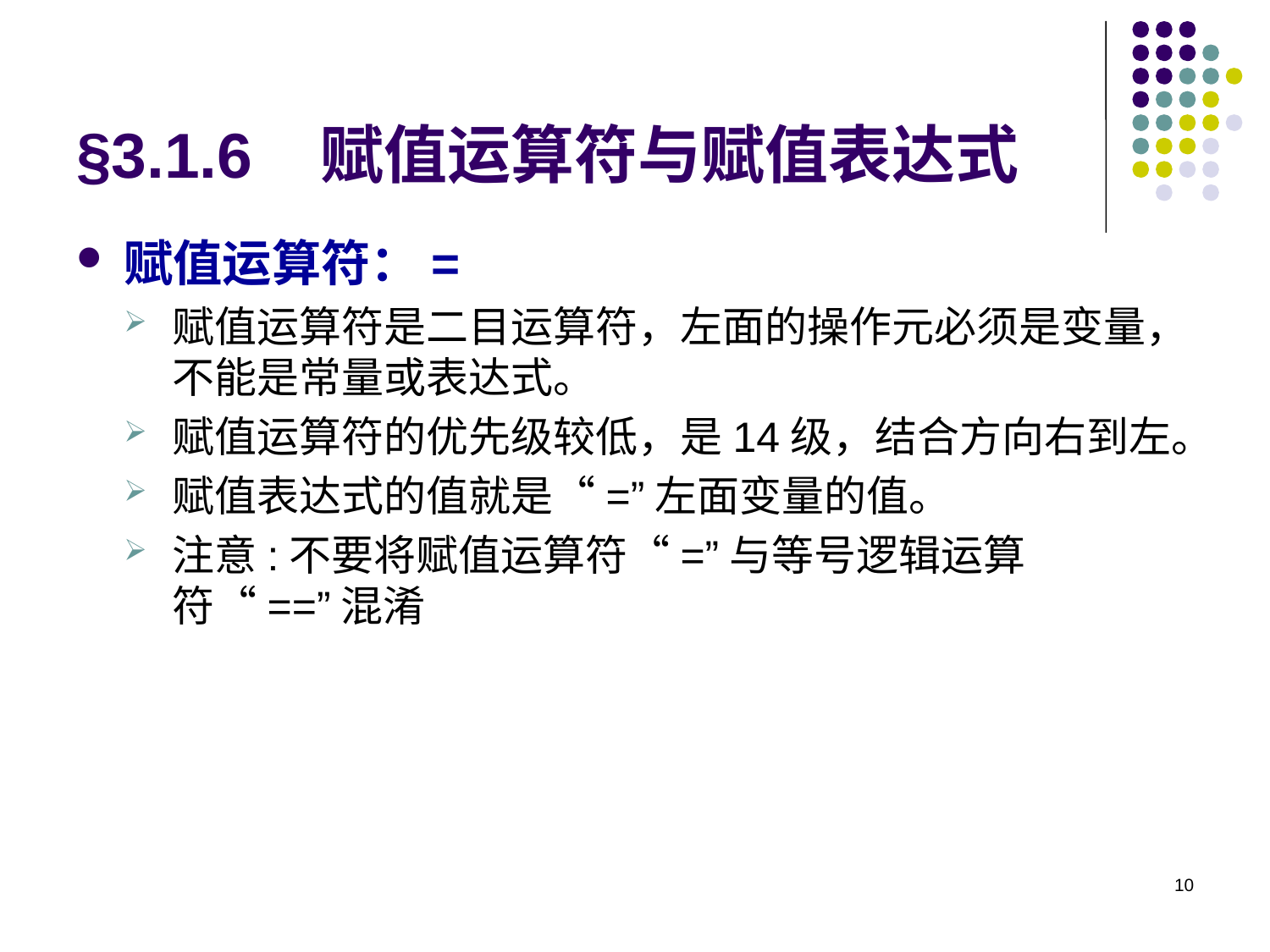

# §3.1.6   赋值运算符与赋值表达式
赋值运算符：=
赋值运算符是二目运算符，左面的操作元必须是变量，不能是常量或表达式。
赋值运算符的优先级较低，是14级，结合方向右到左。
赋值表达式的值就是“=”左面变量的值。
注意:不要将赋值运算符“=”与等号逻辑运算符“==”混淆
10